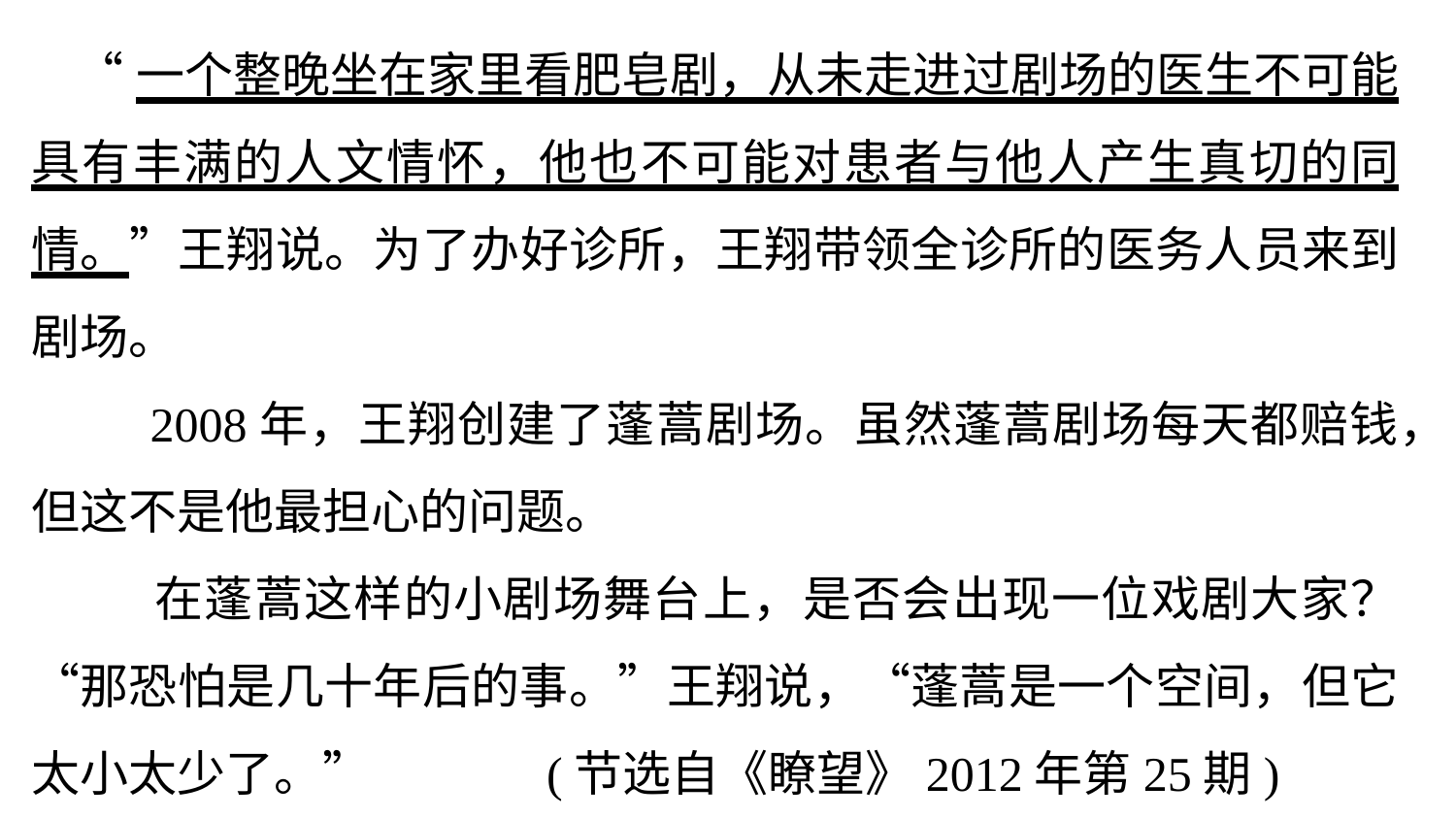

“一个整晚坐在家里看肥皂剧，从未走进过剧场的医生不可能具有丰满的人文情怀，他也不可能对患者与他人产生真切的同情。”王翔说。为了办好诊所，王翔带领全诊所的医务人员来到剧场。
         2008年，王翔创建了蓬蒿剧场。虽然蓬蒿剧场每天都赔钱，但这不是他最担心的问题。
         在蓬蒿这样的小剧场舞台上，是否会出现一位戏剧大家？“那恐怕是几十年后的事。”王翔说，“蓬蒿是一个空间，但它太小太少了。”               (节选自《瞭望》2012年第25期)